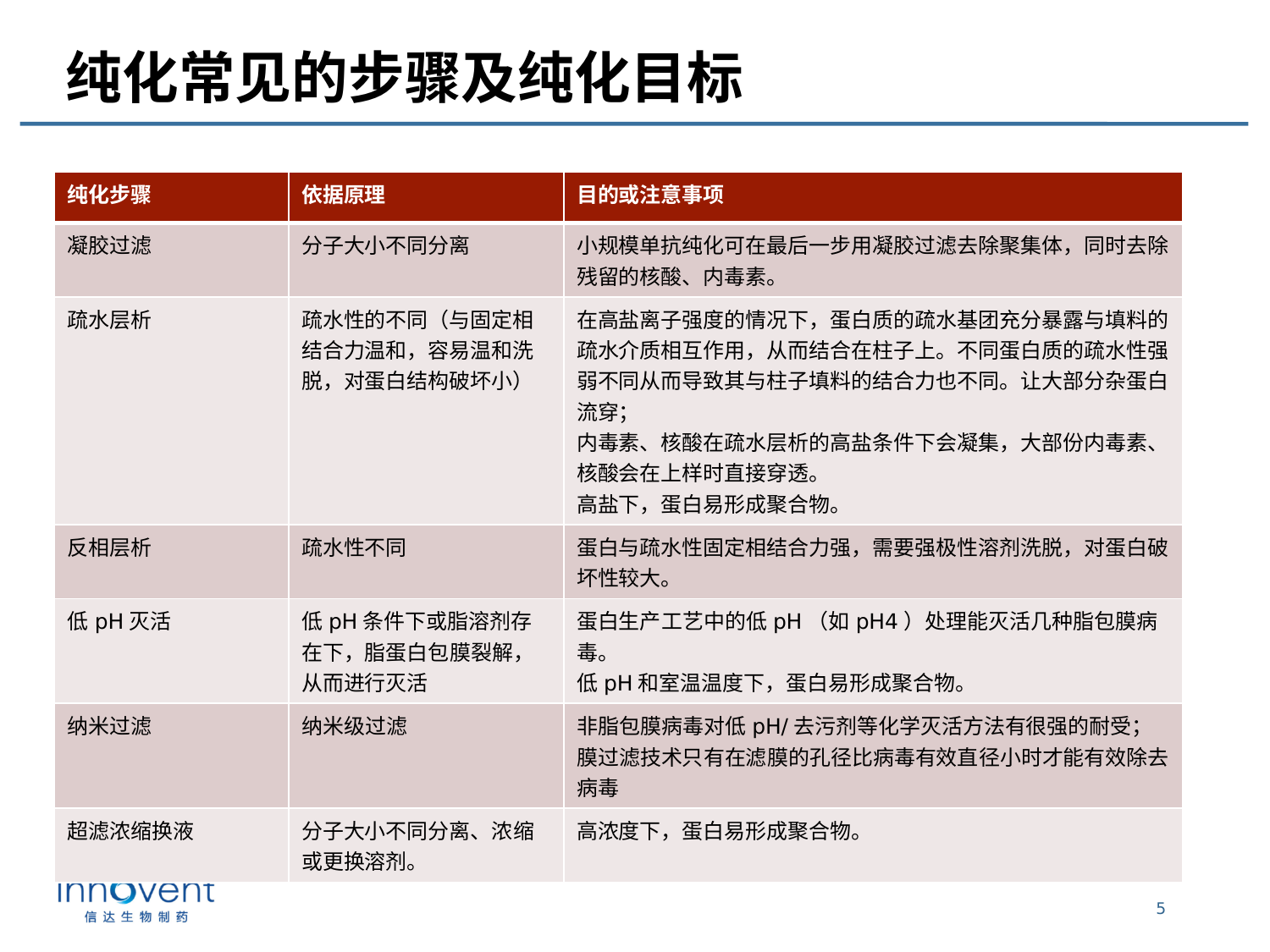

# 纯化常见的步骤及纯化目标
| 纯化步骤 | 依据原理 | 目的或注意事项 |
| --- | --- | --- |
| 凝胶过滤 | 分子大小不同分离 | 小规模单抗纯化可在最后一步用凝胶过滤去除聚集体，同时去除残留的核酸、内毒素。 |
| 疏水层析 | 疏水性的不同（与固定相结合力温和，容易温和洗脱，对蛋白结构破坏小） | 在高盐离子强度的情况下，蛋白质的疏水基团充分暴露与填料的疏水介质相互作用，从而结合在柱子上。不同蛋白质的疏水性强弱不同从而导致其与柱子填料的结合力也不同。让大部分杂蛋白流穿； 内毒素、核酸在疏水层析的高盐条件下会凝集，大部份内毒素、核酸会在上样时直接穿透。 高盐下，蛋白易形成聚合物。 |
| 反相层析 | 疏水性不同 | 蛋白与疏水性固定相结合力强，需要强极性溶剂洗脱，对蛋白破坏性较大。 |
| 低pH灭活 | 低pH条件下或脂溶剂存在下，脂蛋白包膜裂解，从而进行灭活 | 蛋白生产工艺中的低pH（如pH4）处理能灭活几种脂包膜病毒。 低pH和室温温度下，蛋白易形成聚合物。 |
| 纳米过滤 | 纳米级过滤 | 非脂包膜病毒对低pH/去污剂等化学灭活方法有很强的耐受； 膜过滤技术只有在滤膜的孔径比病毒有效直径小时才能有效除去病毒 |
| 超滤浓缩换液 | 分子大小不同分离、浓缩或更换溶剂。 | 高浓度下，蛋白易形成聚合物。 |